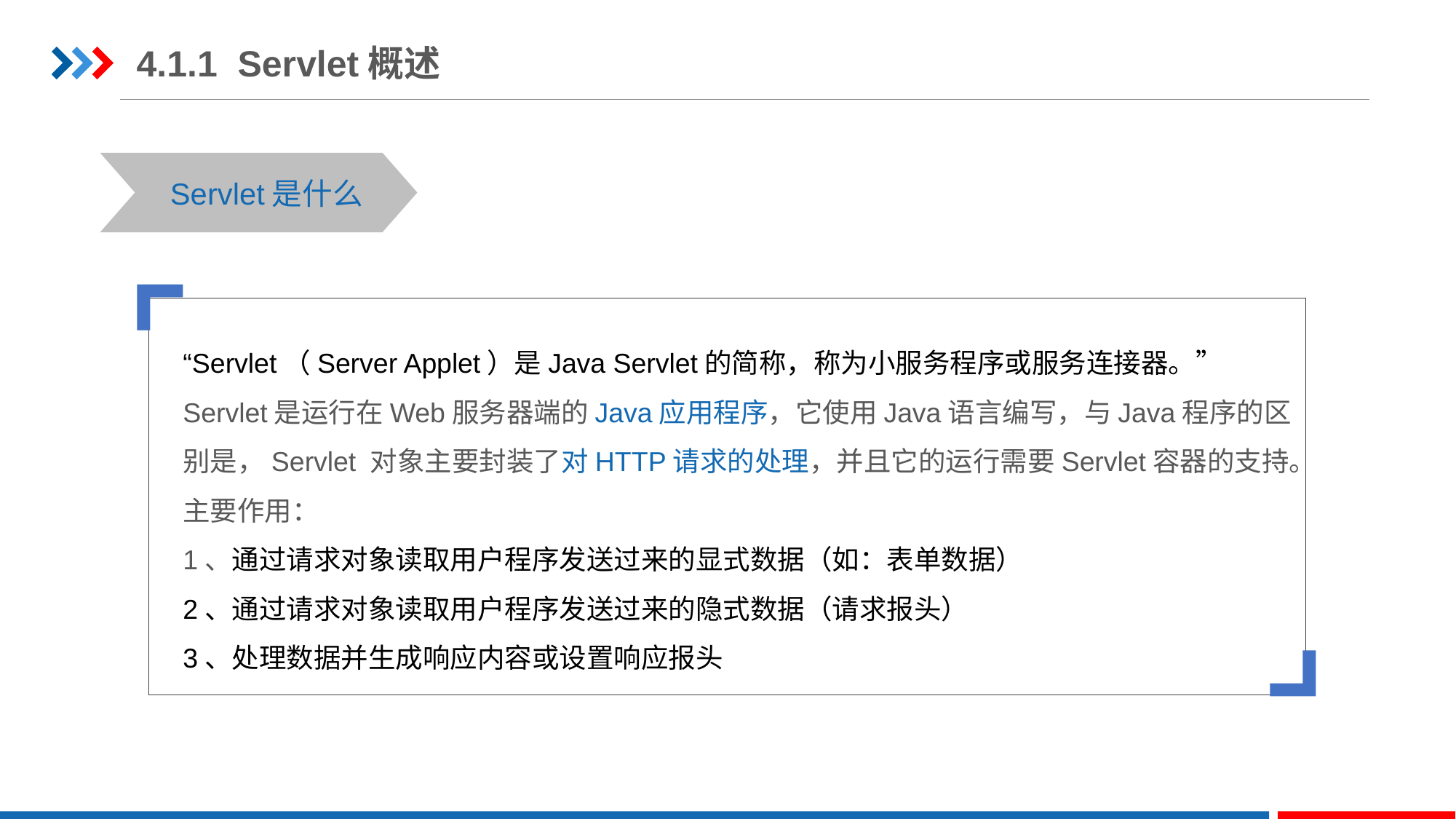

4.1.1  Servlet概述

Servlet是什么

“Servlet（Server Applet）是Java Servlet的简称，称为小服务程序或服务连接器。”
Servlet是运行在Web服务器端的Java应用程序，它使用Java语言编写，与Java程序的区别是，Servlet 对象主要封装了对HTTP请求的处理，并且它的运行需要Servlet容器的支持。主要作用：
1、通过请求对象读取用户程序发送过来的显式数据（如：表单数据）
2、通过请求对象读取用户程序发送过来的隐式数据（请求报头）
3、处理数据并生成响应内容或设置响应报头